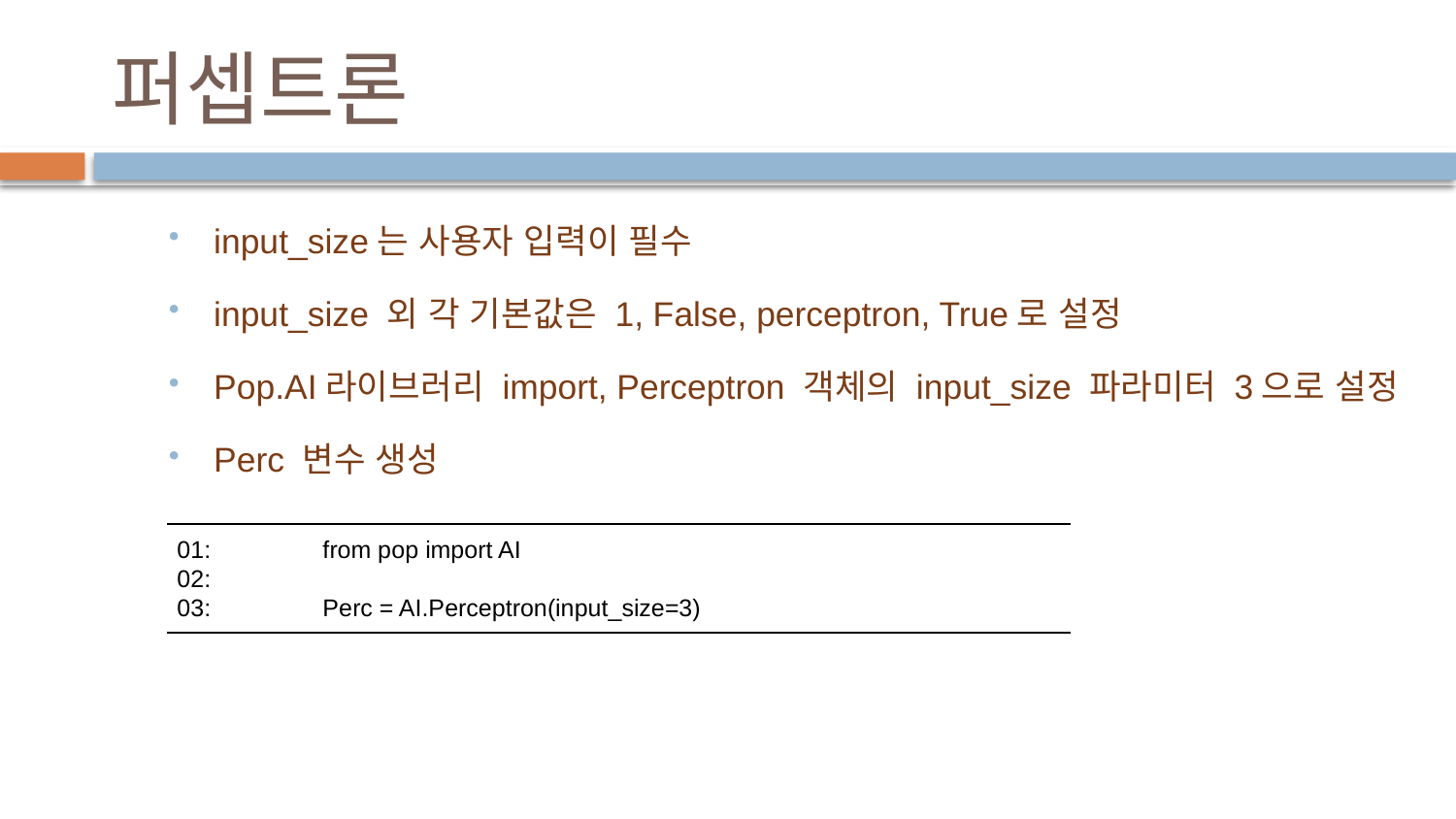

# 퍼셉트론
input_size는 사용자 입력이 필수
input_size 외 각 기본값은 1, False, perceptron, True로 설정
Pop.AI라이브러리 import, Perceptron 객체의 input_size 파라미터 3으로 설정
Perc 변수 생성
| 01: from pop import AI 02: 03: Perc = AI.Perceptron(input\_size=3) |
| --- |